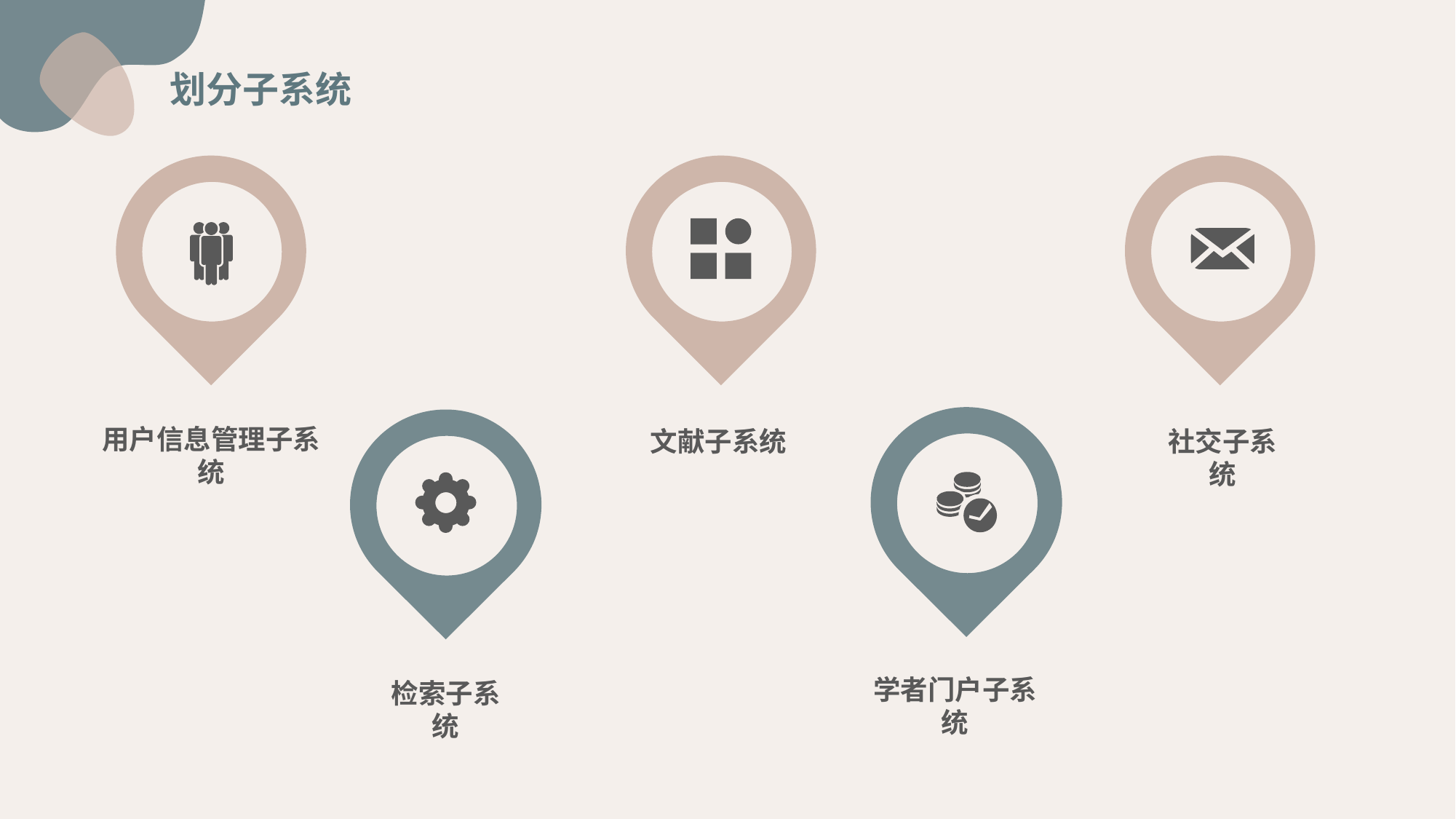

划分子系统

用户信息管理子系统

文献子系统

社交子系统

检索子系统

学者门户子系统